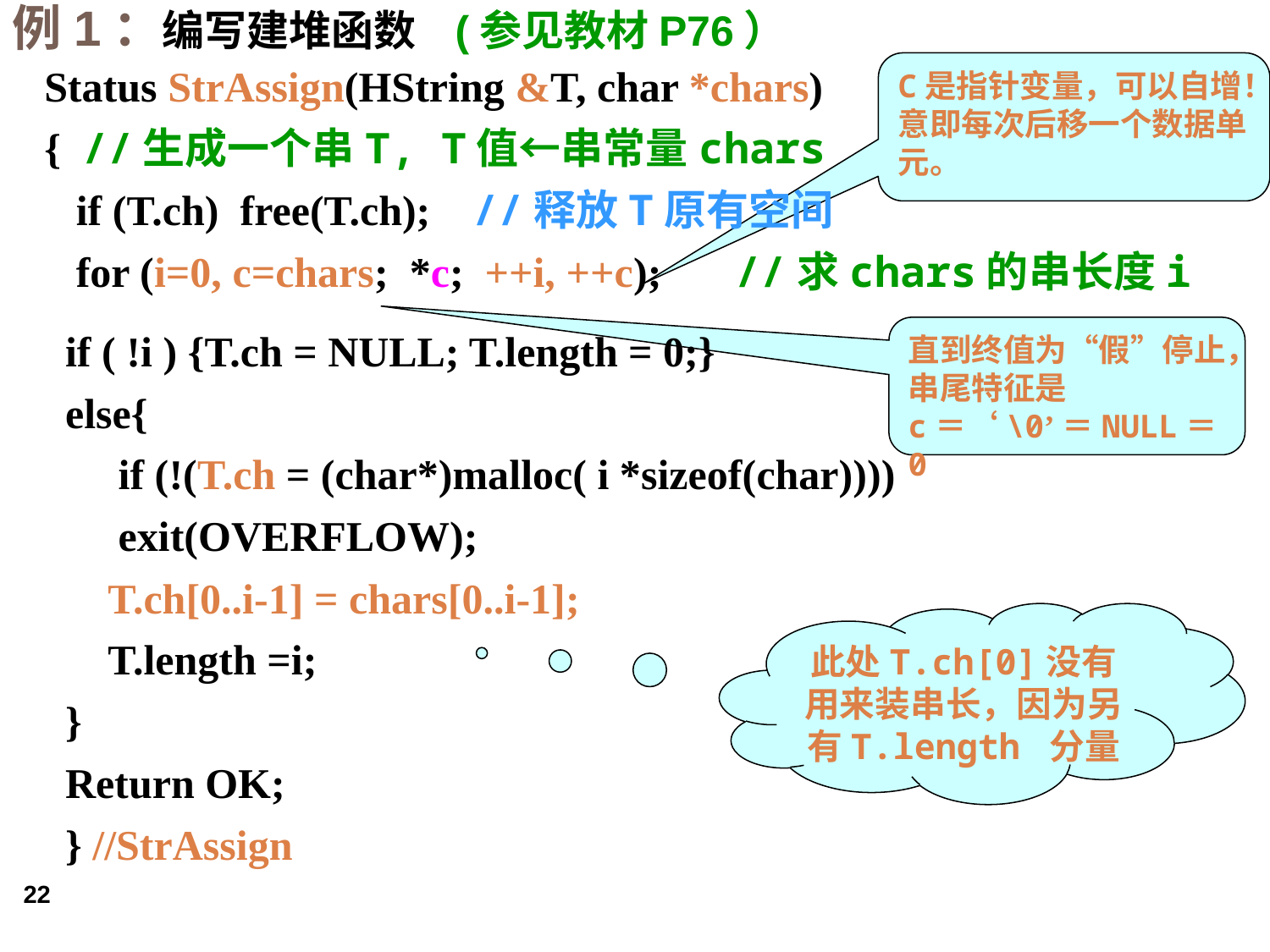

例1：编写建堆函数   (参见教材P76）
C是指针变量，可以自增！意即每次后移一个数据单元。
Status StrAssign(HString &T, char *chars)
{  //生成一个串T, T值←串常量chars
   if (T.ch)  free(T.ch);    //释放T原有空间
   for (i=0, c=chars;  *c;  ++i, ++c);       //求chars的串长度i
直到终值为“假”停止，串尾特征是
c＝‘\0’＝NULL＝0
if ( !i ) {T.ch = NULL; T.length = 0;}
else{
     if (!(T.ch = (char*)malloc( i *sizeof(char))))
     exit(OVERFLOW);
    T.ch[0..i-1] = chars[0..i-1];
    T.length =i;
}
Return OK;
} //StrAssign
此处T.ch[0]没有用来装串长，因为另有T.length 分量
22